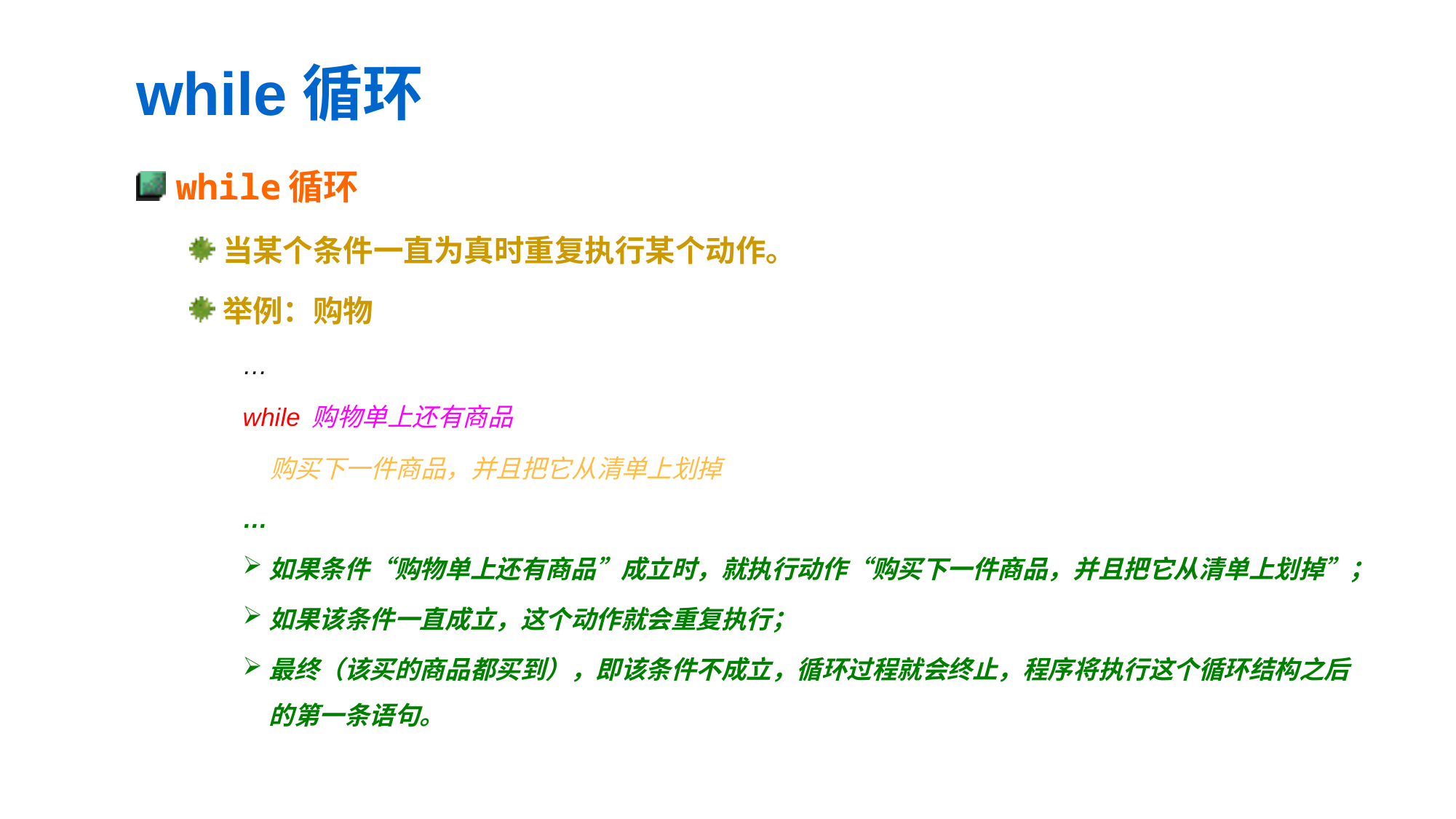

# while循环
while循环
当某个条件一直为真时重复执行某个动作。
举例：购物
…
while 购物单上还有商品
    购买下一件商品，并且把它从清单上划掉
…
如果条件“购物单上还有商品”成立时，就执行动作“购买下一件商品，并且把它从清单上划掉”；
如果该条件一直成立，这个动作就会重复执行；
最终（该买的商品都买到），即该条件不成立，循环过程就会终止，程序将执行这个循环结构之后的第一条语句。